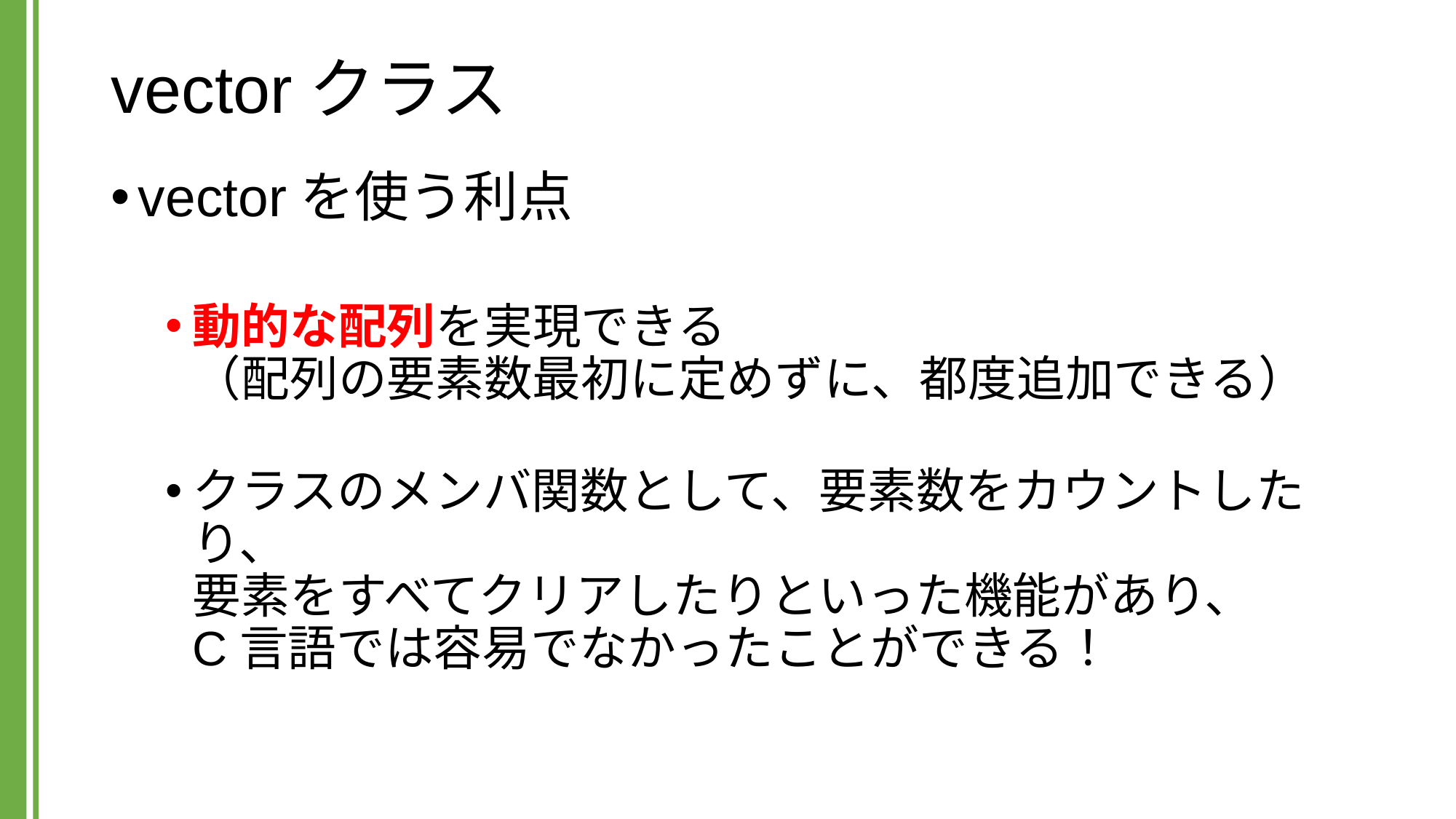

# vectorクラス
vectorを使う利点
動的な配列を実現できる
（配列の要素数最初に定めずに、都度追加できる）
クラスのメンバ関数として、要素数をカウントしたり、
要素をすべてクリアしたりといった機能があり、
C言語では容易でなかったことができる！